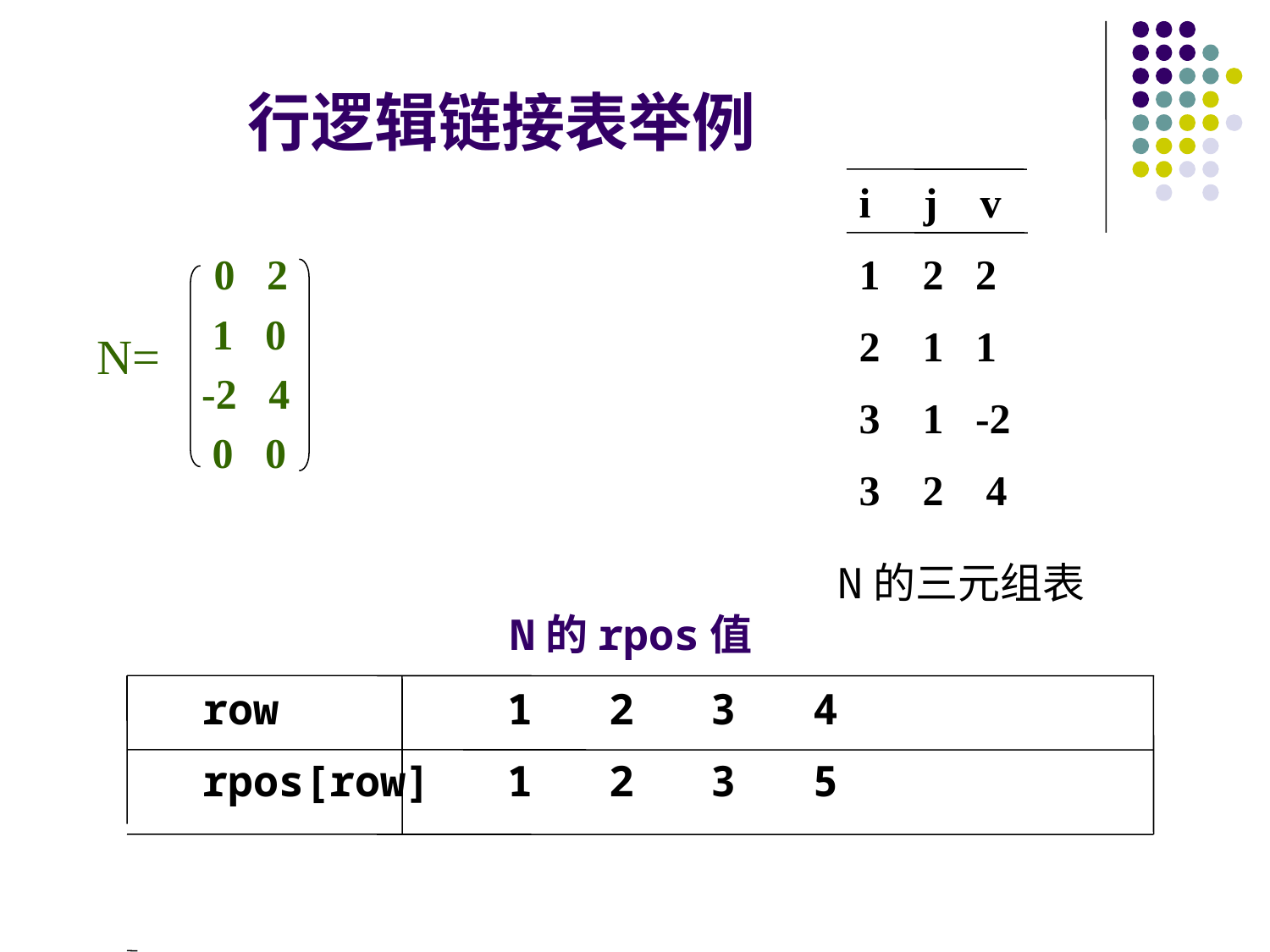

行逻辑链接表举例
i     j    v
2   2
1   1
1   -2
3    2    4

 0   2
 1   0
-2   4
 0   0

N=
N的三元组表
N的rpos值

row         1   2   3   4
rpos[row]   1   2   3   5